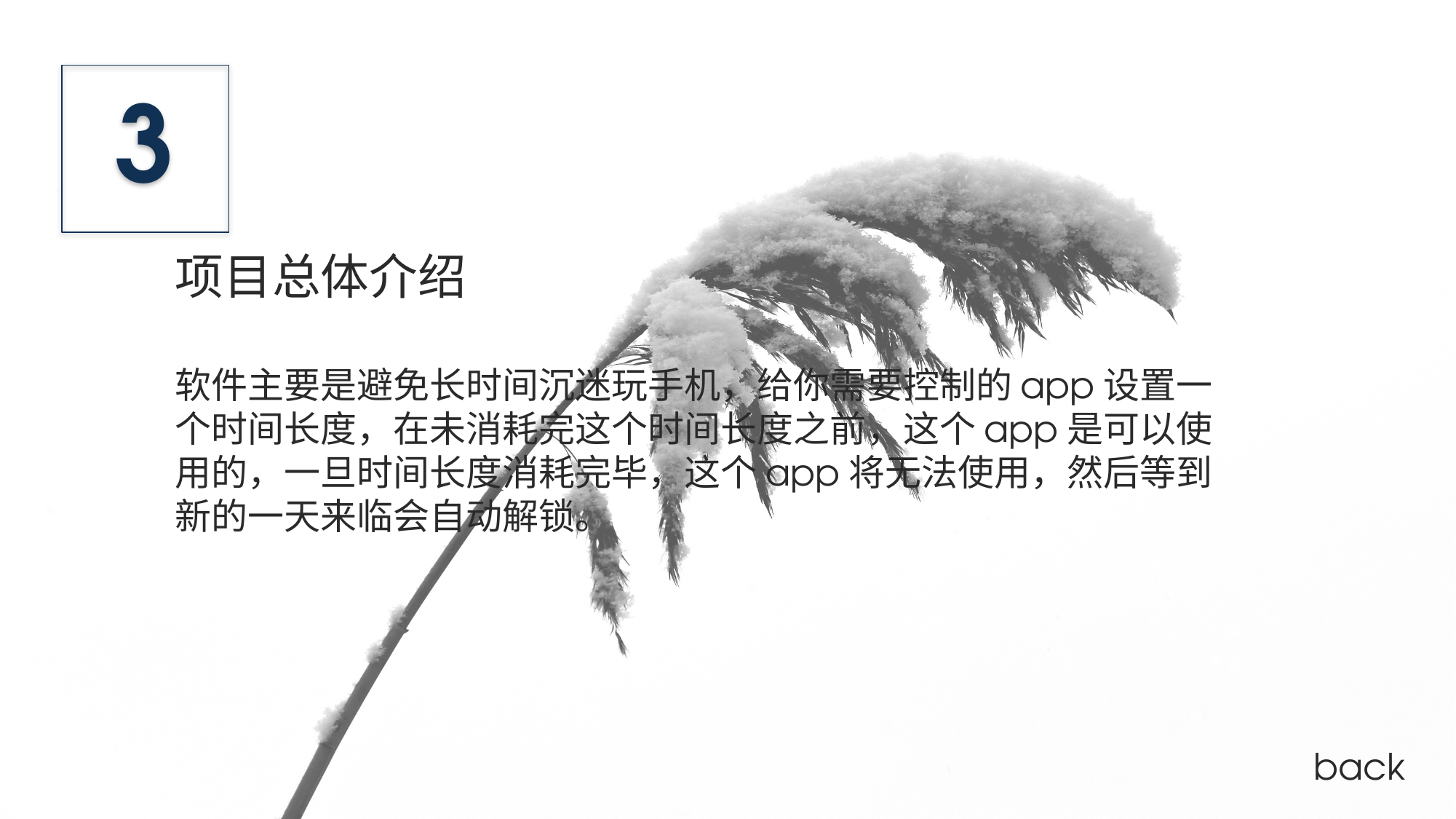

3
项目总体介绍

软件主要是避免长时间沉迷玩手机，给你需要控制的app设置一个时间长度，在未消耗完这个时间长度之前，这个app是可以使用的，一旦时间长度消耗完毕，这个app将无法使用，然后等到新的一天来临会自动解锁。

back